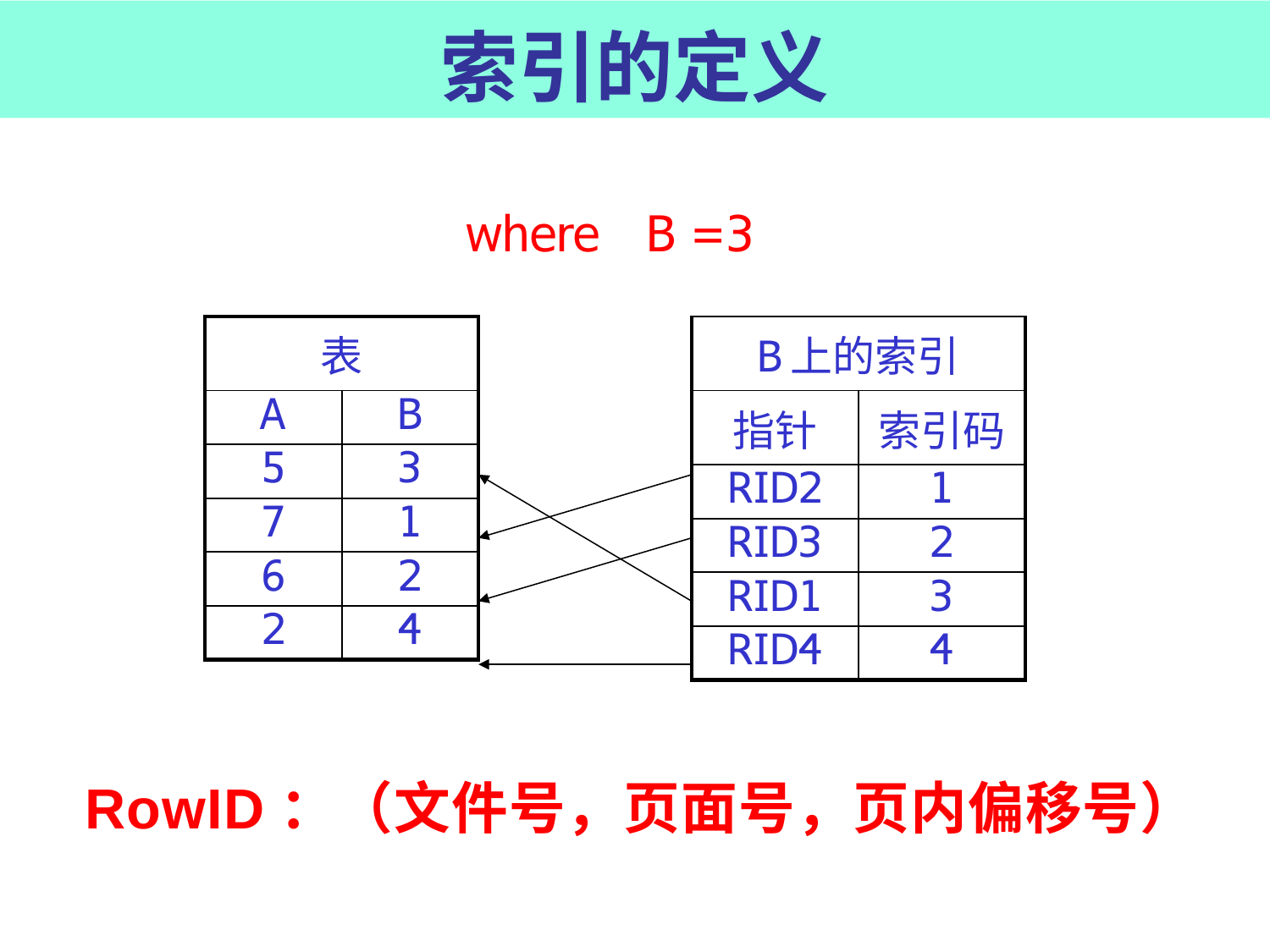

# 索引的定义
where   B =3
| 表 |  |
| --- | --- |
| A | B |
| 5 | 3 |
| 7 | 1 |
| 6 | 2 |
| 2 | 4 |
| B上的索引 |  |
| --- | --- |
| 指针 | 索引码 |
| RID2 | 1 |
| RID3 | 2 |
| RID1 | 3 |
| RID4 | 4 |
RowID：（文件号，页面号，页内偏移号）